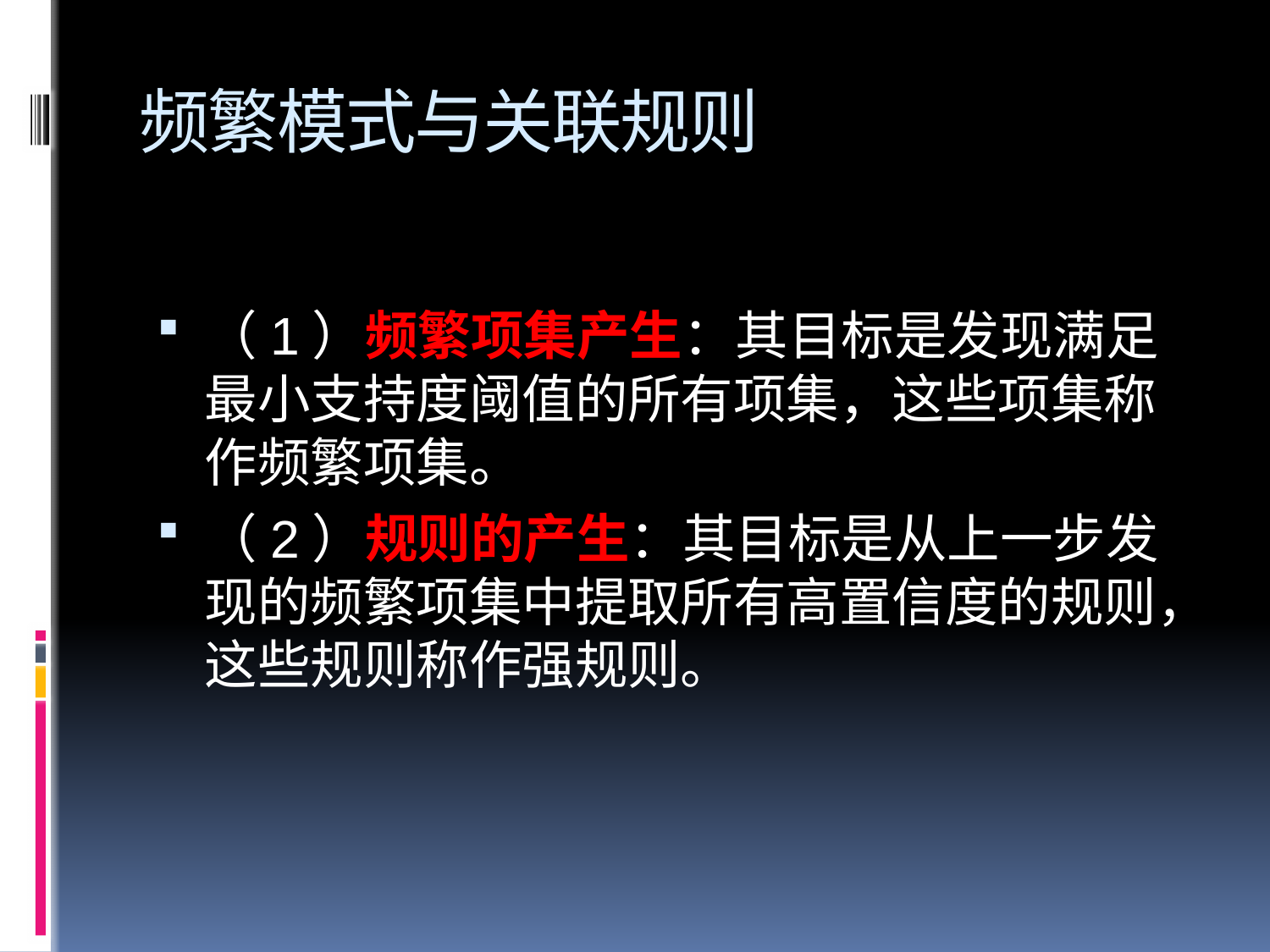

# 频繁模式与关联规则
（1）频繁项集产生：其目标是发现满足最小支持度阈值的所有项集，这些项集称作频繁项集。
（2）规则的产生：其目标是从上一步发现的频繁项集中提取所有高置信度的规则，这些规则称作强规则。